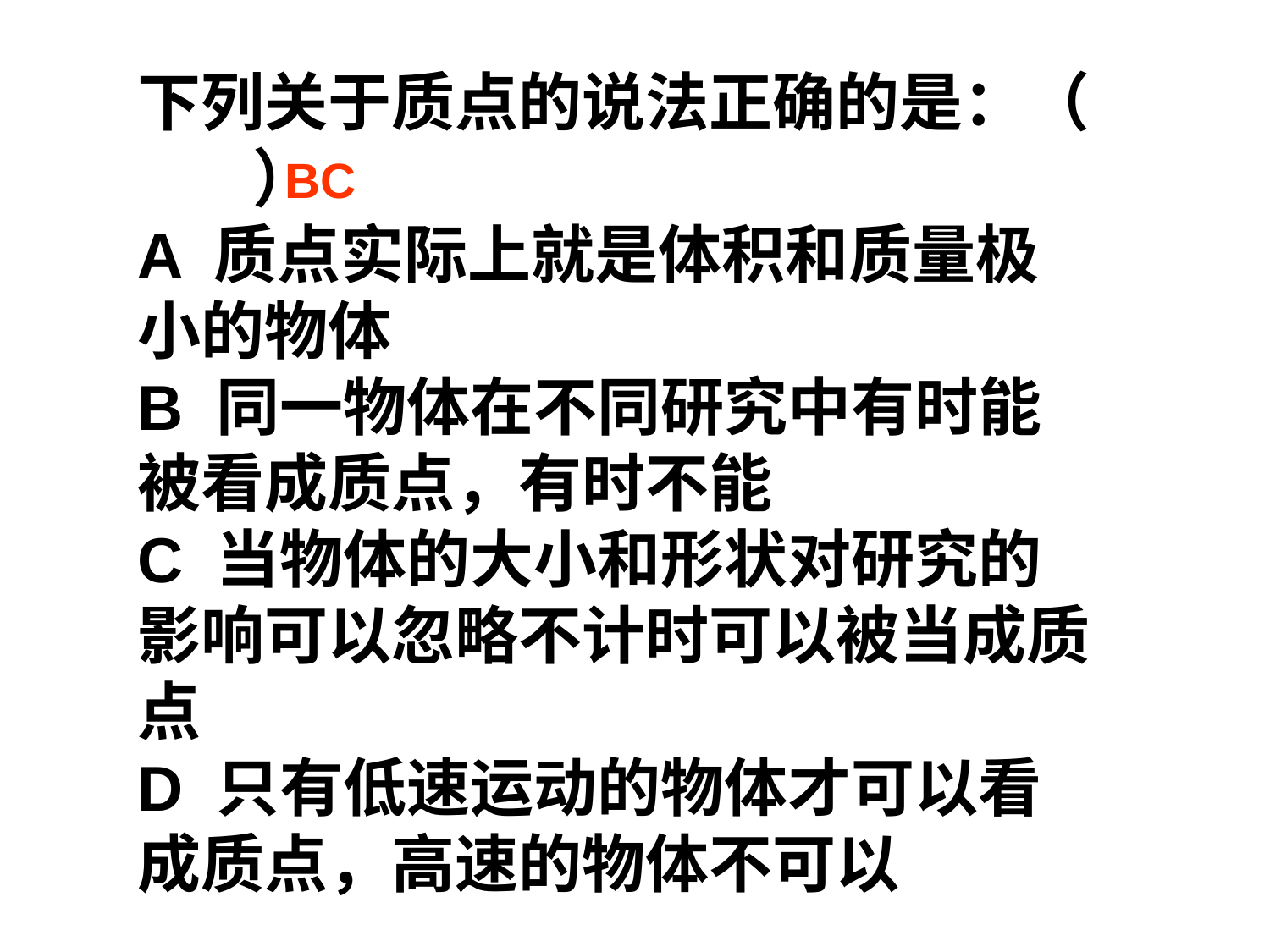

下列关于质点的说法正确的是：（         ）
A 质点实际上就是体积和质量极小的物体
B 同一物体在不同研究中有时能被看成质点，有时不能
C 当物体的大小和形状对研究的影响可以忽略不计时可以被当成质点
D 只有低速运动的物体才可以看成质点，高速的物体不可以

BC